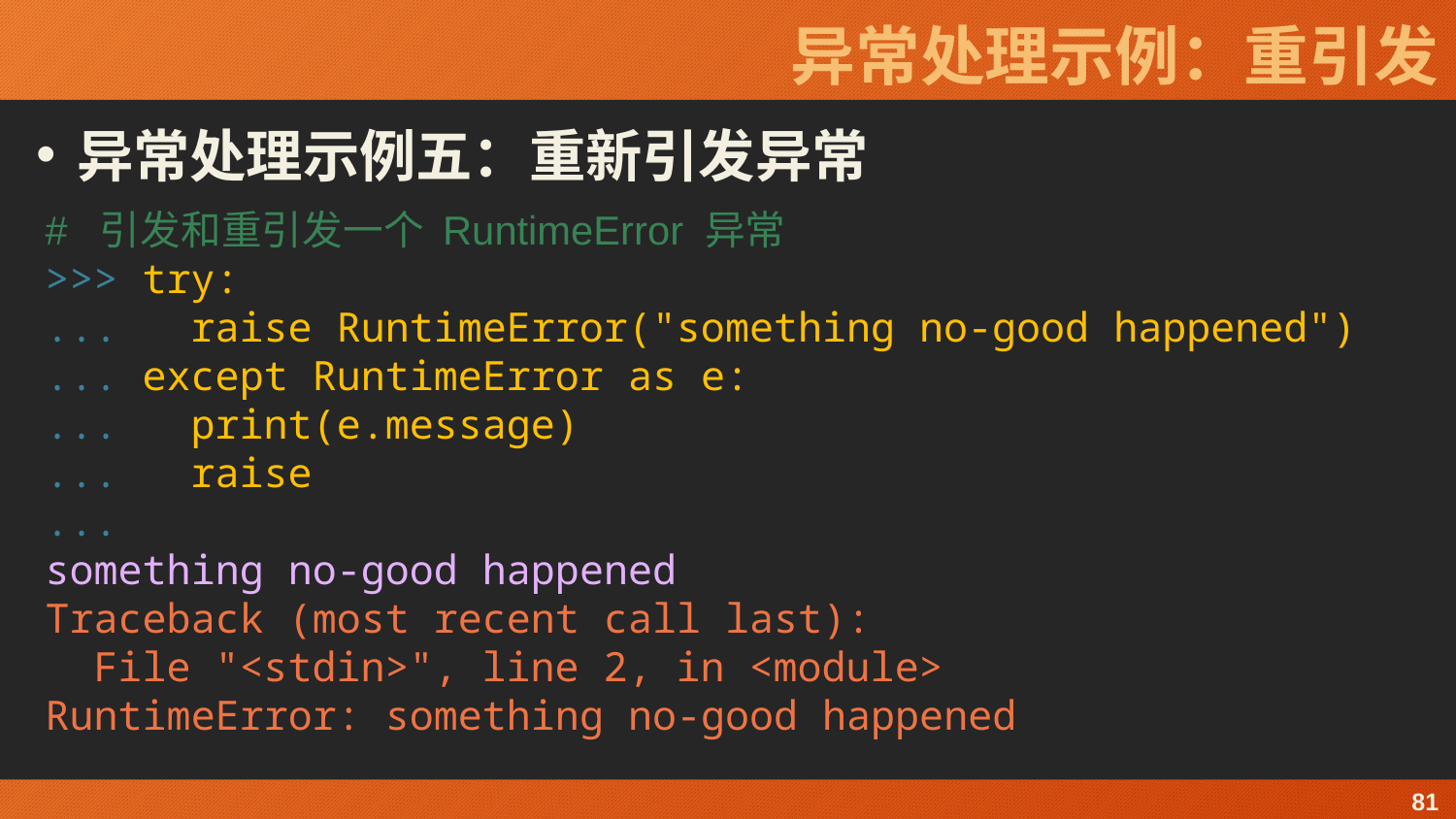

# 异常处理示例：重引发
异常处理示例五：重新引发异常
#  引发和重引发一个 RuntimeError 异常
>>> try:
...   raise RuntimeError("something no-good happened")
... except RuntimeError as e:
...   print(e.message)
...   raise
...
something no-good happened
Traceback (most recent call last):
  File "<stdin>", line 2, in <module>
RuntimeError: something no-good happened
81